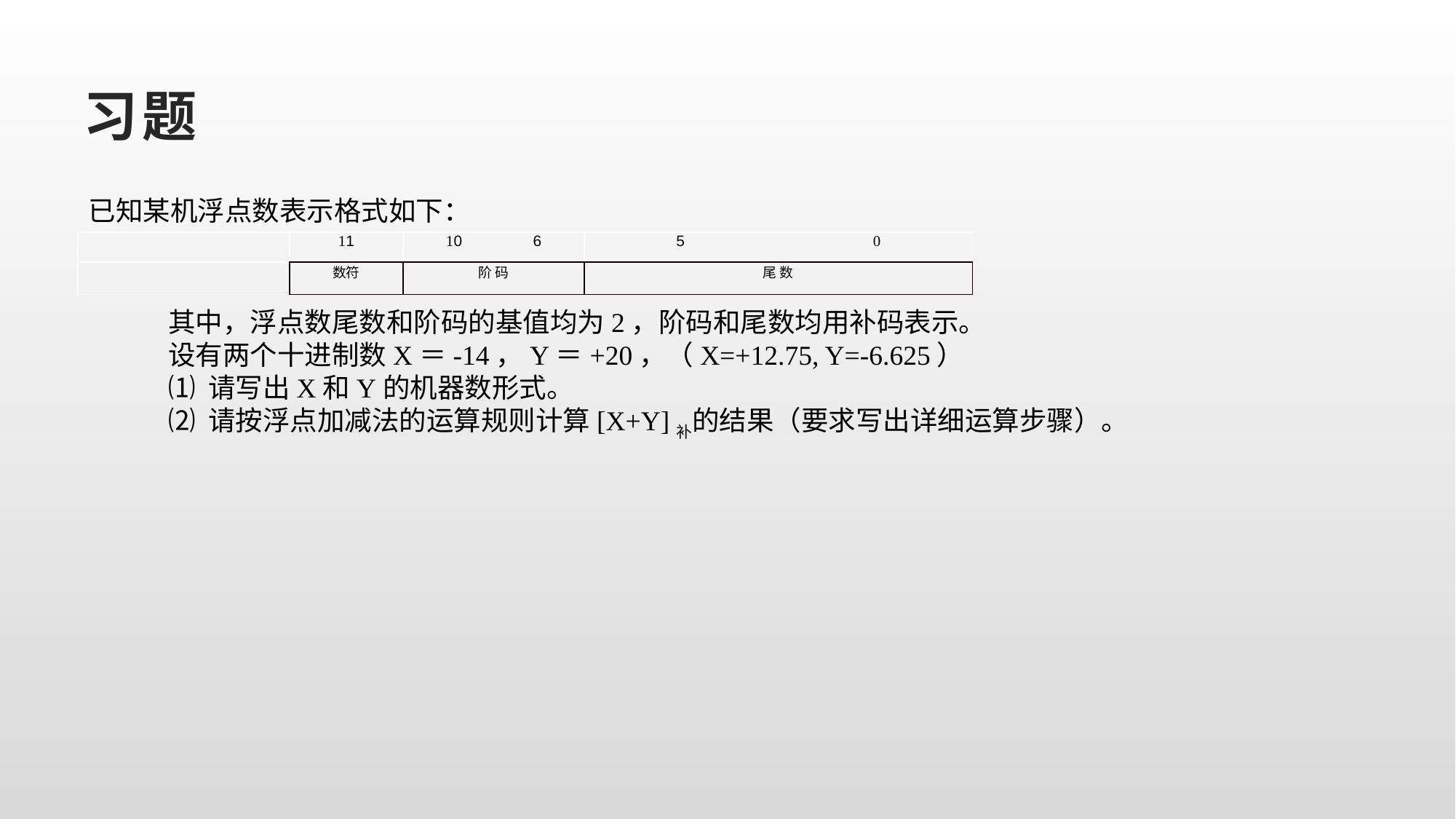

# 习题
已知某机浮点数表示格式如下：
|  | 11 | 10 6 | 5 0 |
| --- | --- | --- | --- |
|  | 数符 | 阶 码 | 尾 数 |

其中，浮点数尾数和阶码的基值均为2，阶码和尾数均用补码表示。
设有两个十进制数X＝-14，Y＝+20，（X=+12.75, Y=-6.625）
⑴ 请写出X和Y的机器数形式。
⑵ 请按浮点加减法的运算规则计算[X+Y]补的结果（要求写出详细运算步骤）。